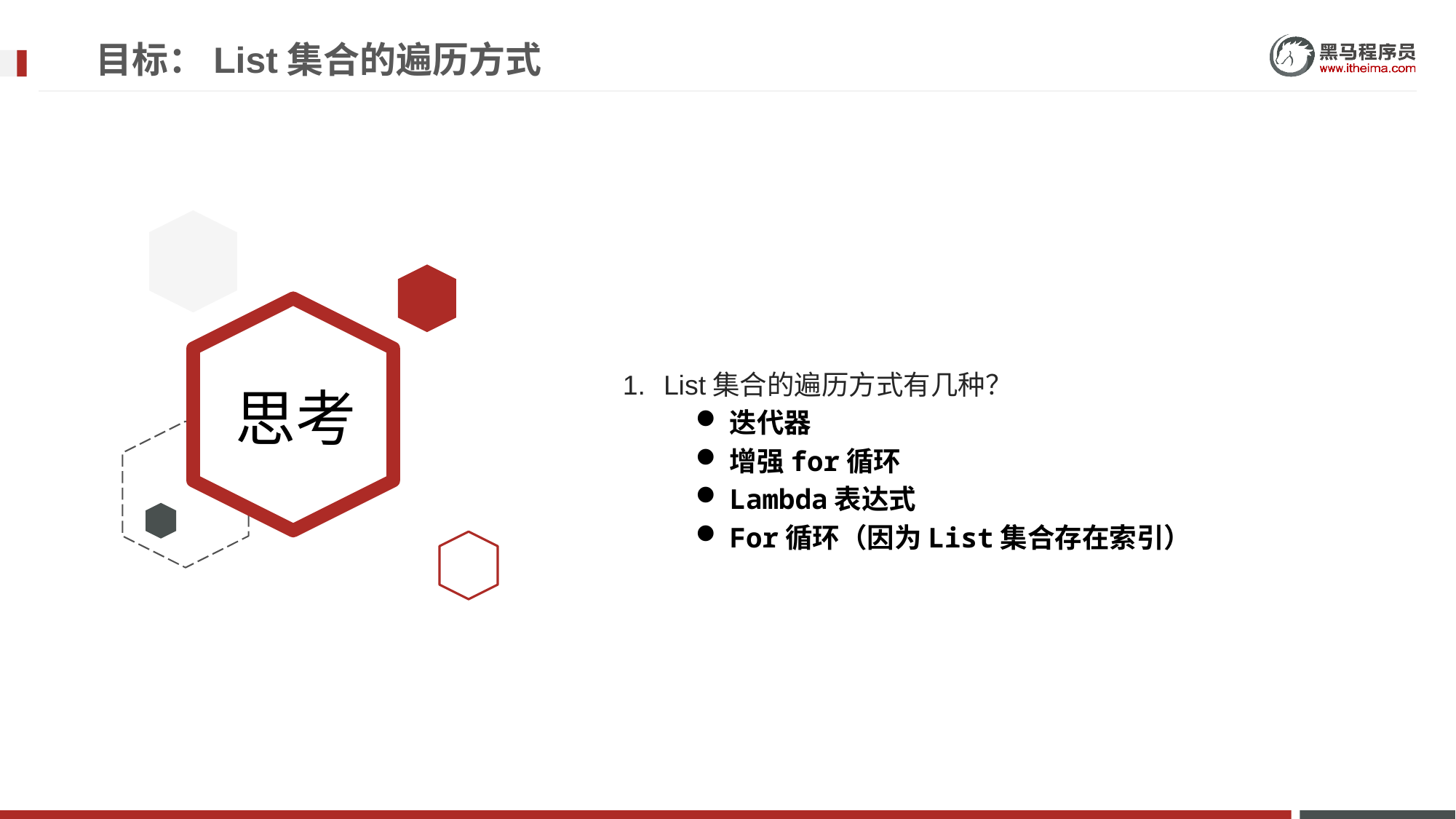

# 目标：List集合的遍历方式
List集合的遍历方式有几种？
迭代器
增强for循环
Lambda表达式
For循环（因为List集合存在索引）